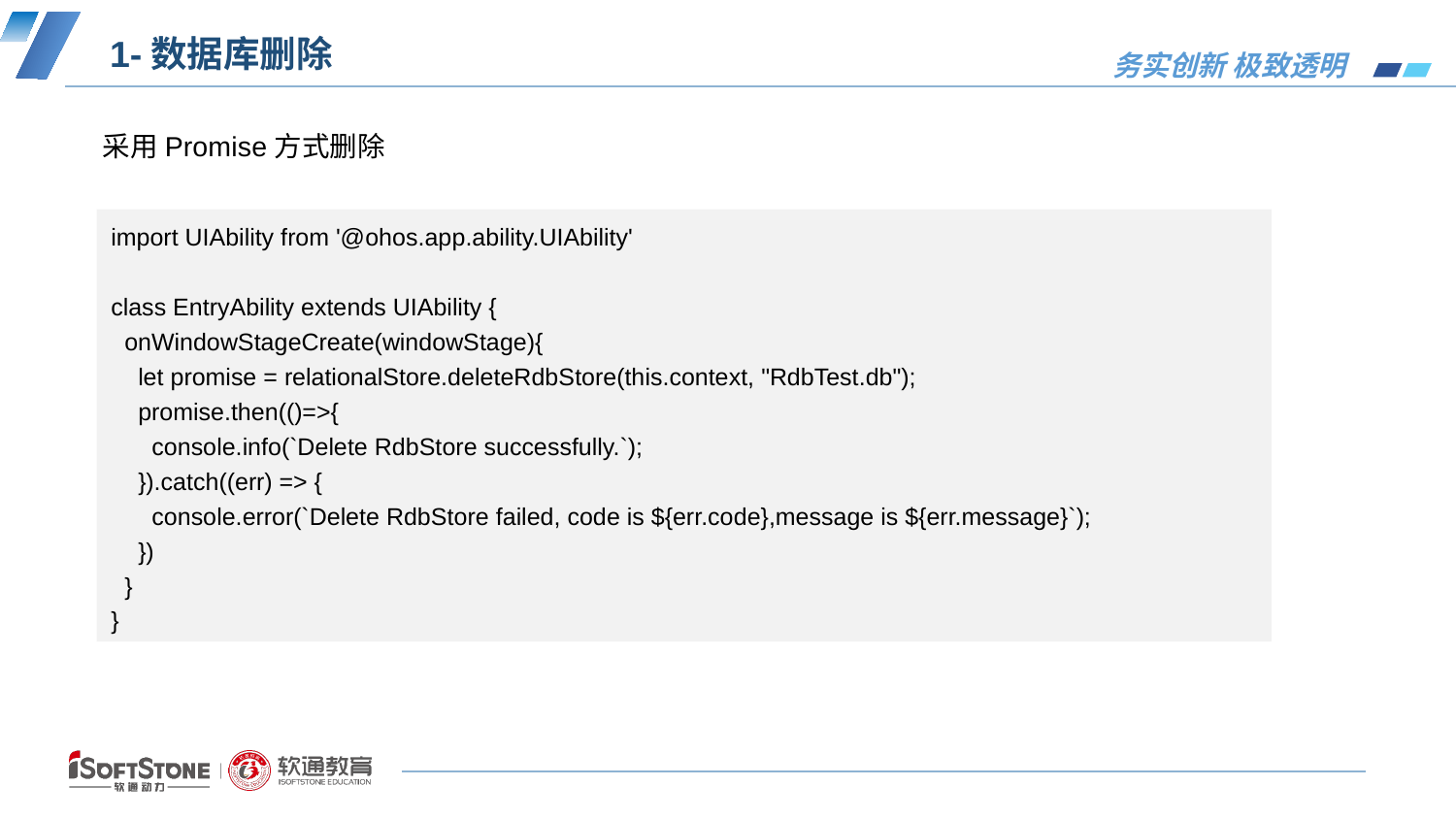

# 1-数据库删除
采用Promise方式删除
import UIAbility from '@ohos.app.ability.UIAbility'

class EntryAbility extends UIAbility {
  onWindowStageCreate(windowStage){
    let promise = relationalStore.deleteRdbStore(this.context, "RdbTest.db");
    promise.then(()=>{
      console.info(`Delete RdbStore successfully.`);
    }).catch((err) => {
      console.error(`Delete RdbStore failed, code is ${err.code},message is ${err.message}`);
    })
  }
}